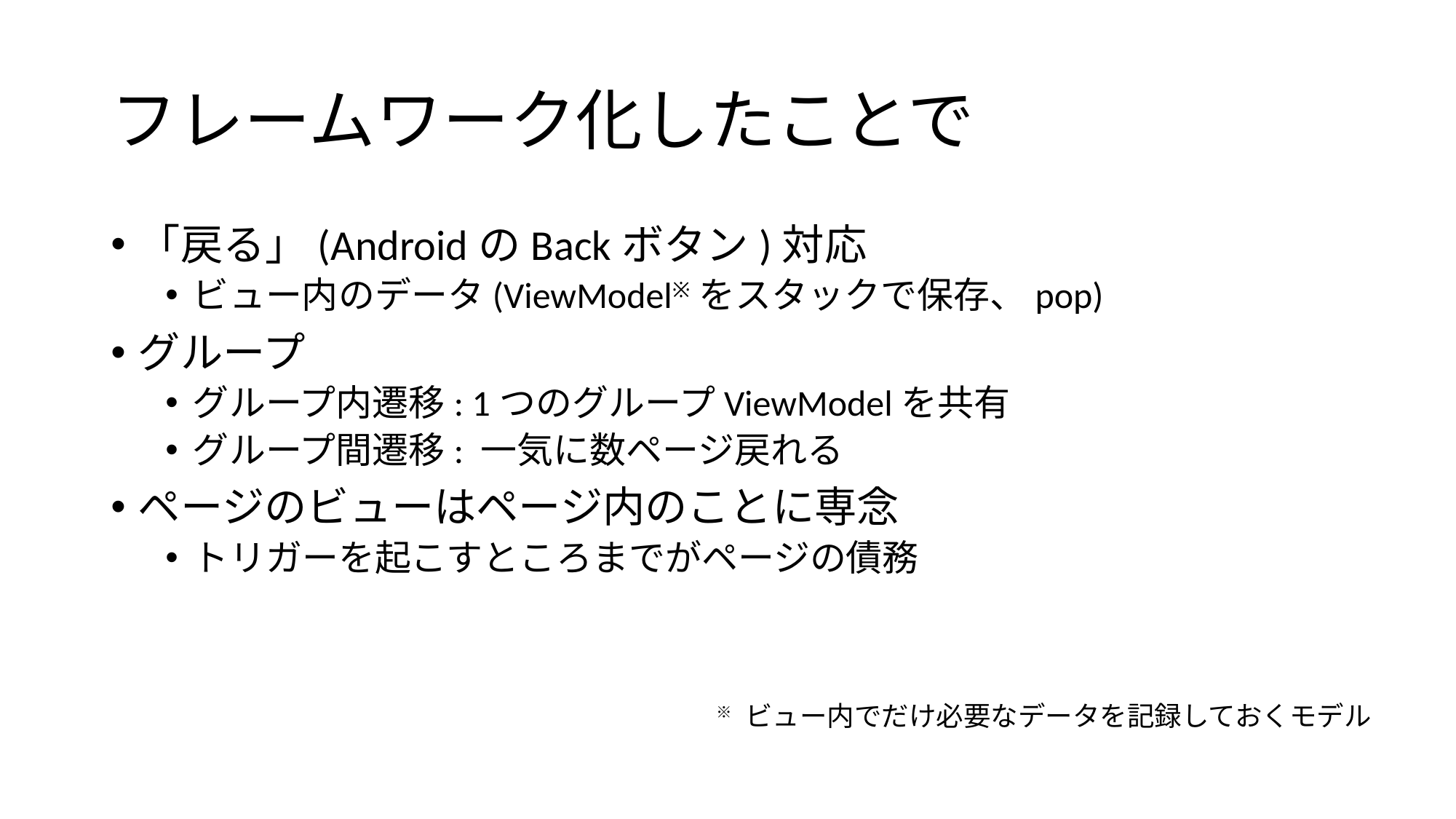

# フレームワーク化したことで
「戻る」(AndroidのBackボタン)対応
ビュー内のデータ(ViewModel※をスタックで保存、pop)
グループ
グループ内遷移: 1つのグループViewModelを共有
グループ間遷移: 一気に数ページ戻れる
ページのビューはページ内のことに専念
トリガーを起こすところまでがページの債務
※ ビュー内でだけ必要なデータを記録しておくモデル